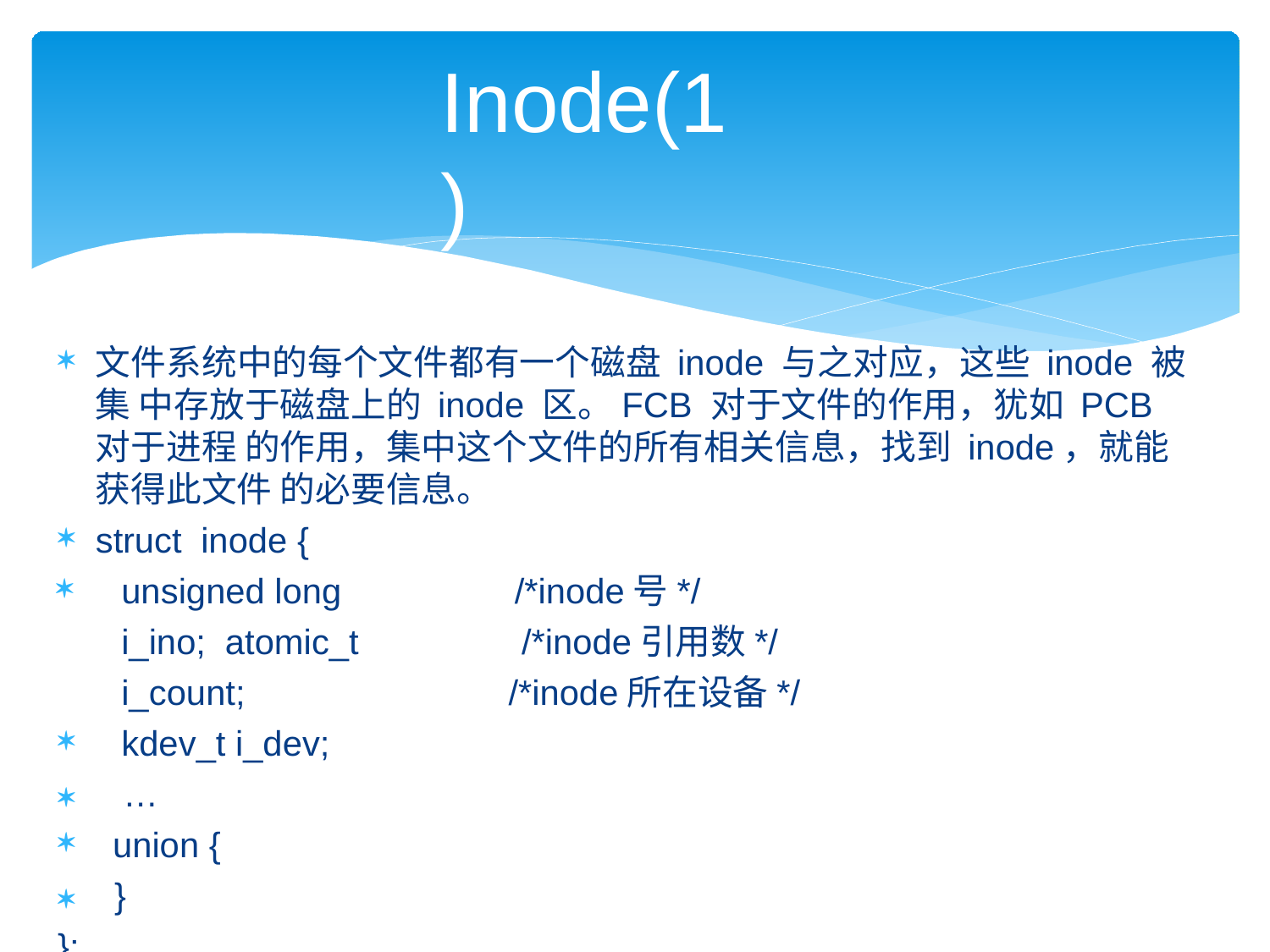

# Inode(1)
文件系统中的每个文件都有一个磁盘 inode 与之对应，这些 inode 被集 中存放于磁盘上的 inode 区。FCB 对于文件的作用，犹如 PCB 对于进程 的作用，集中这个文件的所有相关信息，找到 inode，就能获得此文件 的必要信息。
struct  inode {
unsigned long i_ino;  atomic_t i_count;
kdev_t i_dev;
∗	…
union {
∗	}
};
/*inode号*/
/*inode引用数*/
/*inode所在设备*/